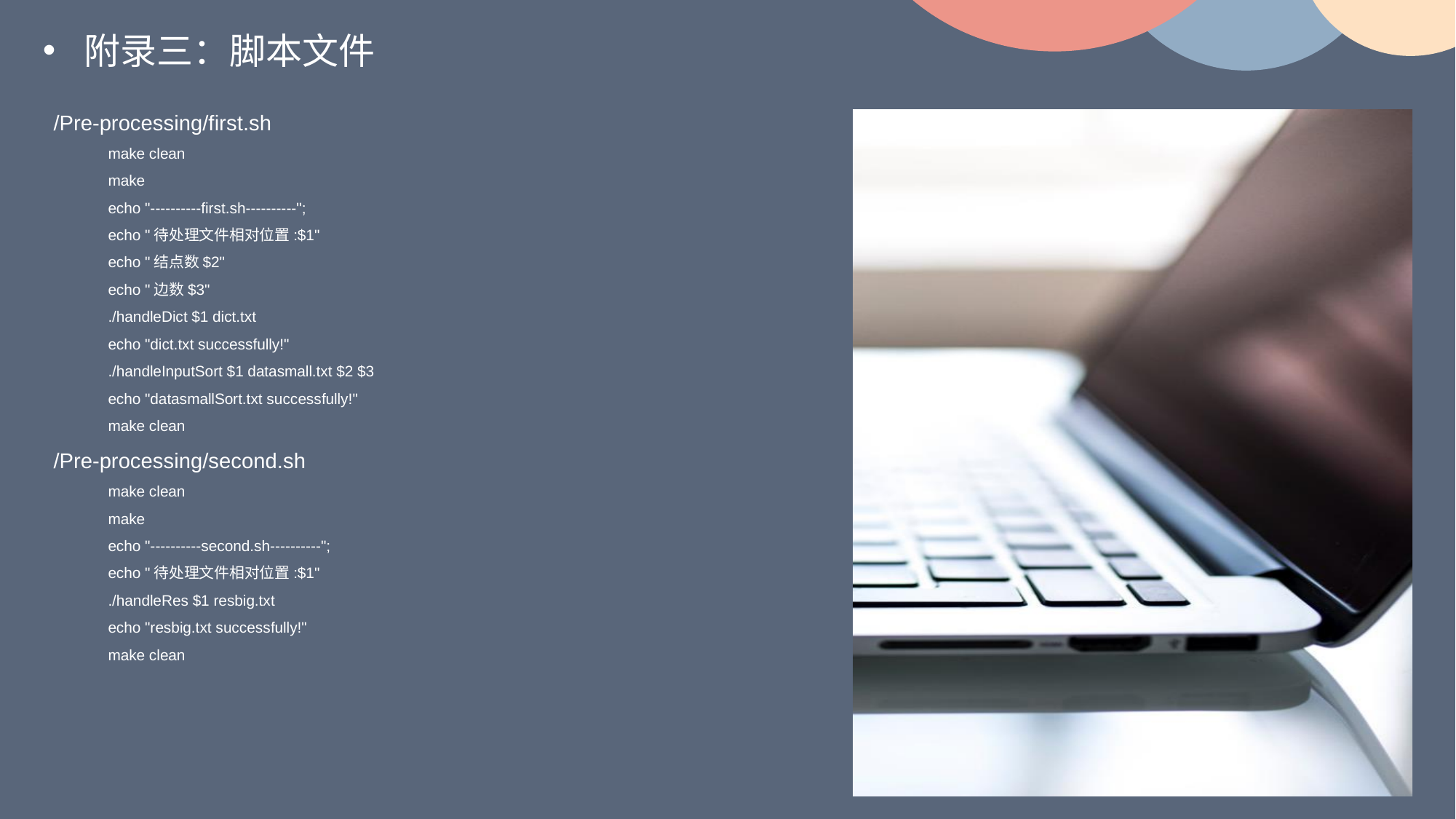

附录三：脚本文件
/Pre-processing/first.sh
make clean
make
echo "----------first.sh----------";
echo "待处理文件相对位置:$1"
echo "结点数$2"
echo "边数$3"
./handleDict $1 dict.txt
echo "dict.txt successfully!"
./handleInputSort $1 datasmall.txt $2 $3
echo "datasmallSort.txt successfully!"
make clean
/Pre-processing/second.sh
make clean
make
echo "----------second.sh----------";
echo "待处理文件相对位置:$1"
./handleRes $1 resbig.txt
echo "resbig.txt successfully!"
make clean